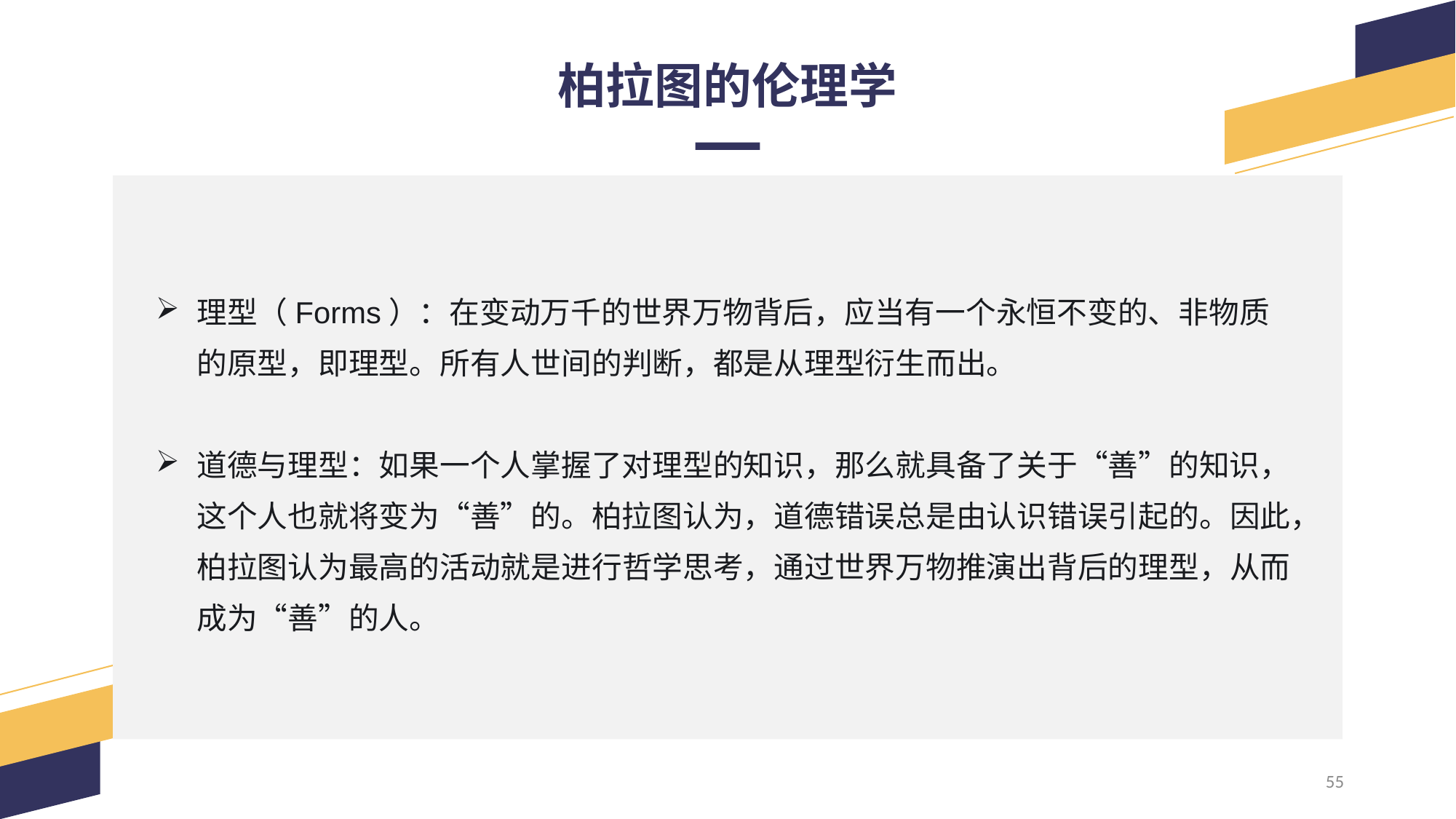

柏拉图的伦理学

理型（Forms）：在变动万千的世界万物背后，应当有一个永恒不变的、非物质的原型，即理型。所有人世间的判断，都是从理型衍生而出。

道德与理型：如果一个人掌握了对理型的知识，那么就具备了关于“善”的知识，这个人也就将变为“善”的。柏拉图认为，道德错误总是由认识错误引起的。因此，柏拉图认为最高的活动就是进行哲学思考，通过世界万物推演出背后的理型，从而成为“善”的人。

55